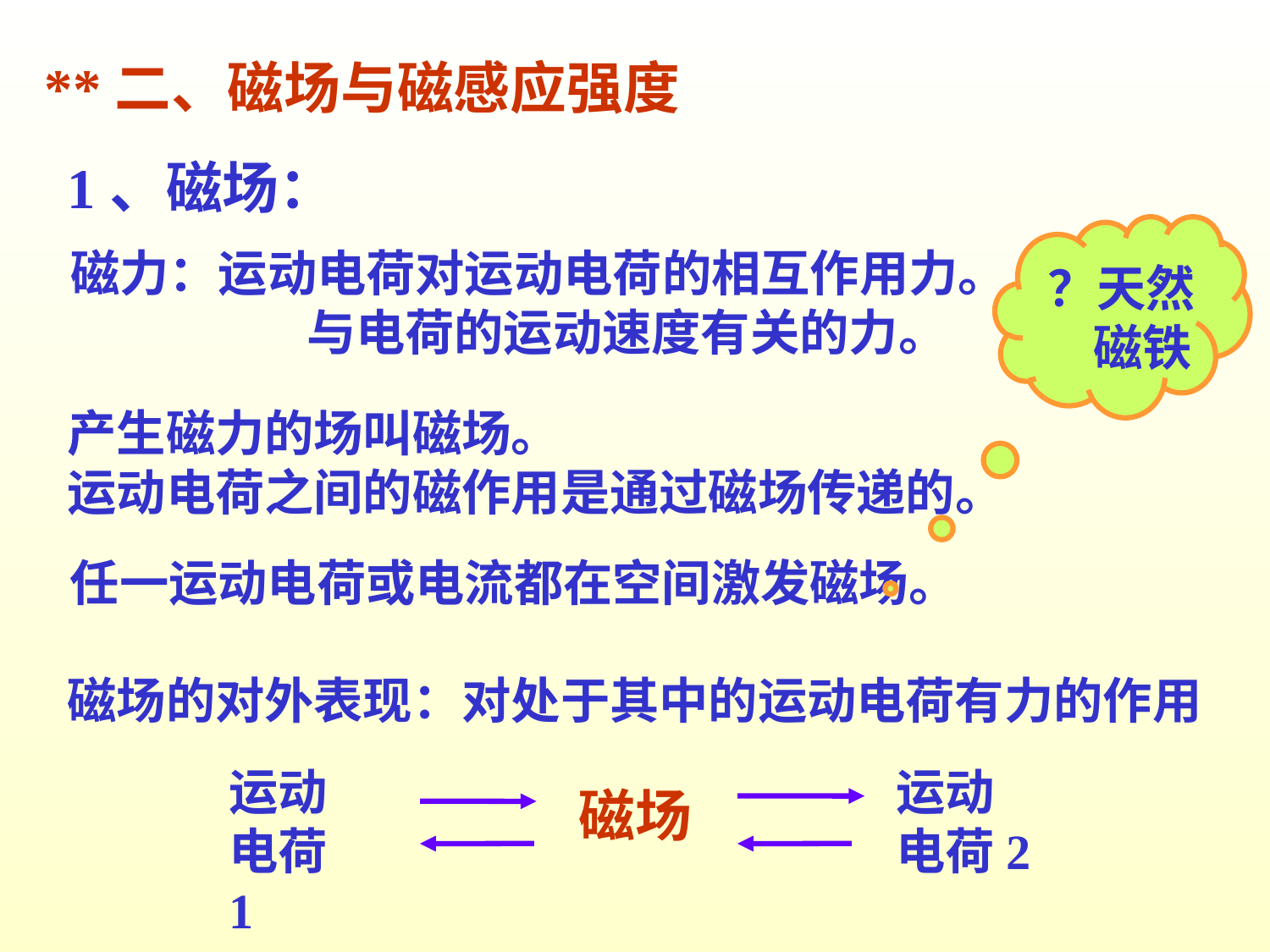

**二、磁场与磁感应强度
1、磁场：

磁力：运动电荷对运动电荷的相互作用力。
                    与电荷的运动速度有关的力。
？天然
   磁铁
产生磁力的场叫磁场。
运动电荷之间的磁作用是通过磁场传递的。
任一运动电荷或电流都在空间激发磁场。
磁场的对外表现：对处于其中的运动电荷有力的作用
运动电荷1
运动电荷2
磁场